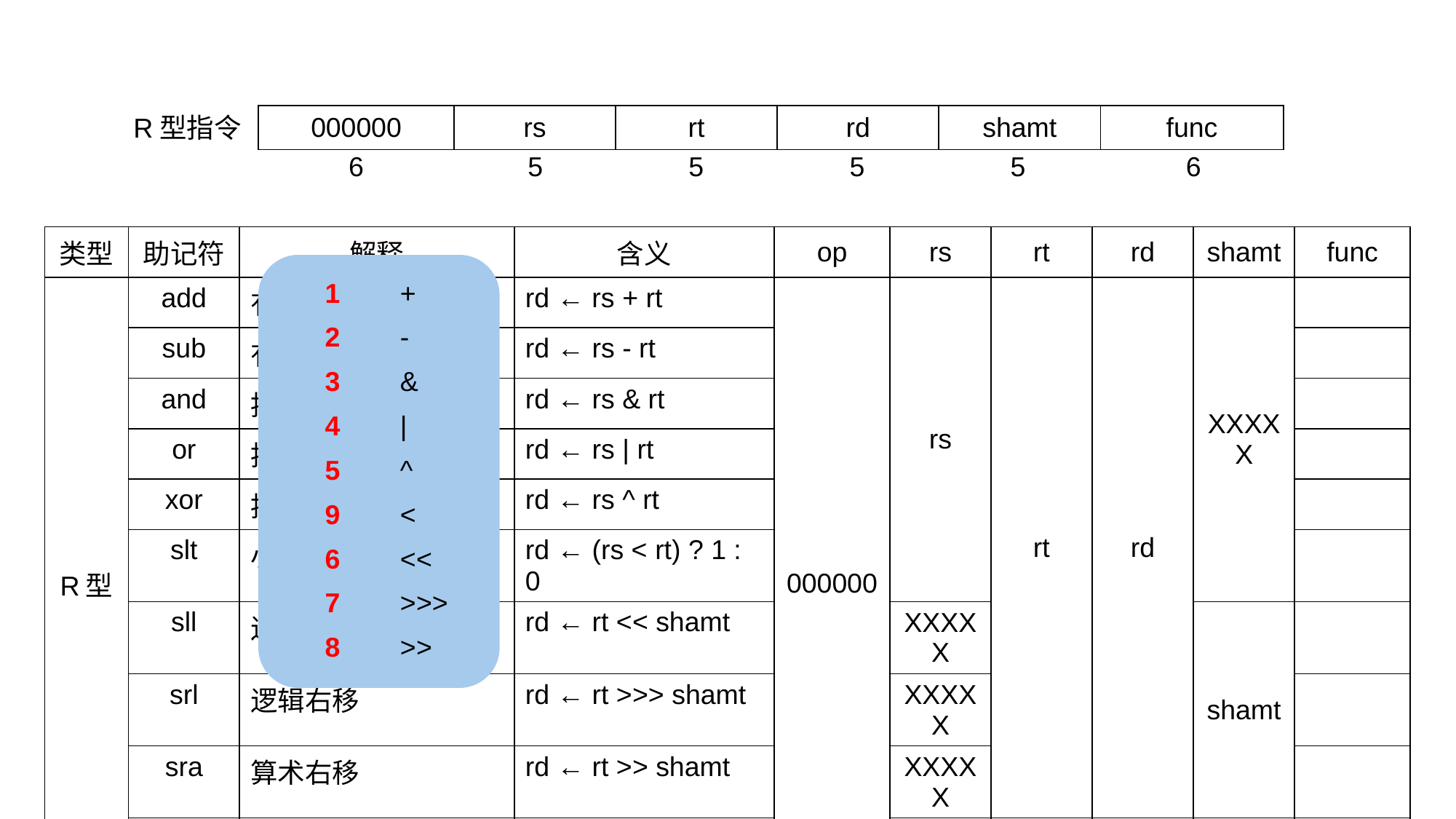

| 000000 | rs | rt | rd | shamt | func |
| --- | --- | --- | --- | --- | --- |
R型指令
6
5
5
5
5
6
| 类型 | 助记符 | 解释 | 含义 | op | rs | rt | rd | shamt | func |
| --- | --- | --- | --- | --- | --- | --- | --- | --- | --- |
| R型 | add | 有符号加法 | rd ← rs + rt | 000000 | rs | rt | rd | XXXXX |  |
|  | sub | 有符号减法 | rd ← rs - rt |  |  |  |  |  |  |
|  | and | 按位与 | rd ← rs & rt |  |  |  |  |  |  |
|  | or | 按位或 | rd ← rs | rt |  |  |  |  |  |  |
|  | xor | 按位异或 | rd ← rs ^ rt |  |  |  |  |  |  |
|  | slt | 小于时置位 | rd ← (rs < rt) ? 1 : 0 |  |  |  |  |  |  |
|  | sll | 逻辑(算术)左移 | rd ← rt << shamt |  | XXXXX |  |  | shamt |  |
|  | srl | 逻辑右移 | rd ← rt >>> shamt |  | XXXXX |  |  |  |  |
|  | sra | 算术右移 | rd ← rt >> shamt |  | XXXXX |  |  |  |  |
|  | jr | 无条件跳转至寄存器 | PC ← rs |  | rs | XXXXX | XXXXX | XXXXX |  |

| 1 |
| --- |
| 2 |
| 3 |
| 4 |
| 5 |
| 9 |
| 6 |
| 7 |
| 8 |
| + |
| --- |
| - |
| & |
| | |
| ^ |
| < |
| << |
| >>> |
| >> |